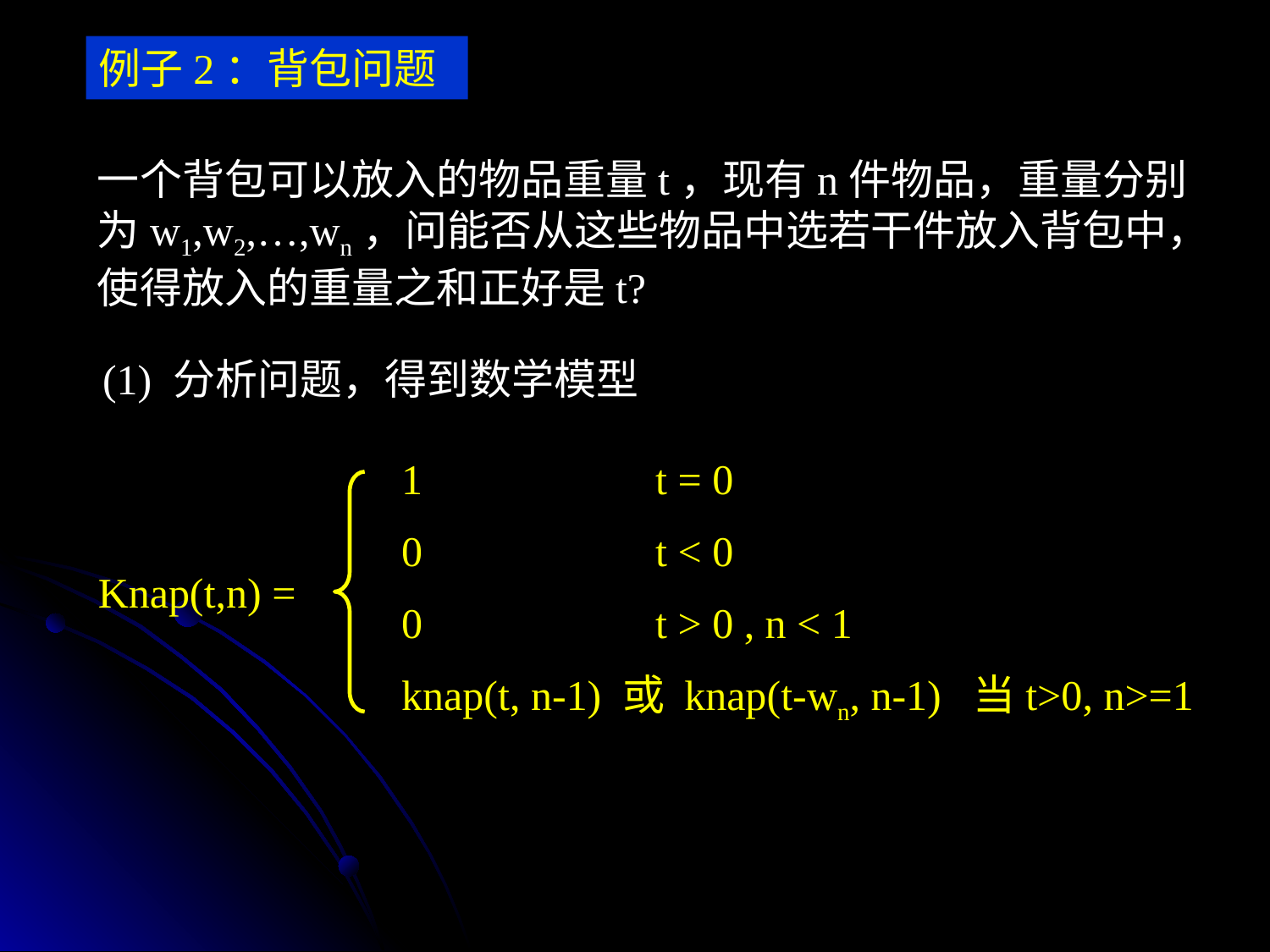

例子2：背包问题
一个背包可以放入的物品重量t，现有n件物品，重量分别为w1,w2,…,wn，问能否从这些物品中选若干件放入背包中，使得放入的重量之和正好是t?
(1) 分析问题，得到数学模型
		1		t = 0
		0		t < 0
		0		t > 0 , n < 1
		knap(t, n-1) 或 knap(t-wn, n-1)  当t>0, n>=1

Knap(t,n) =